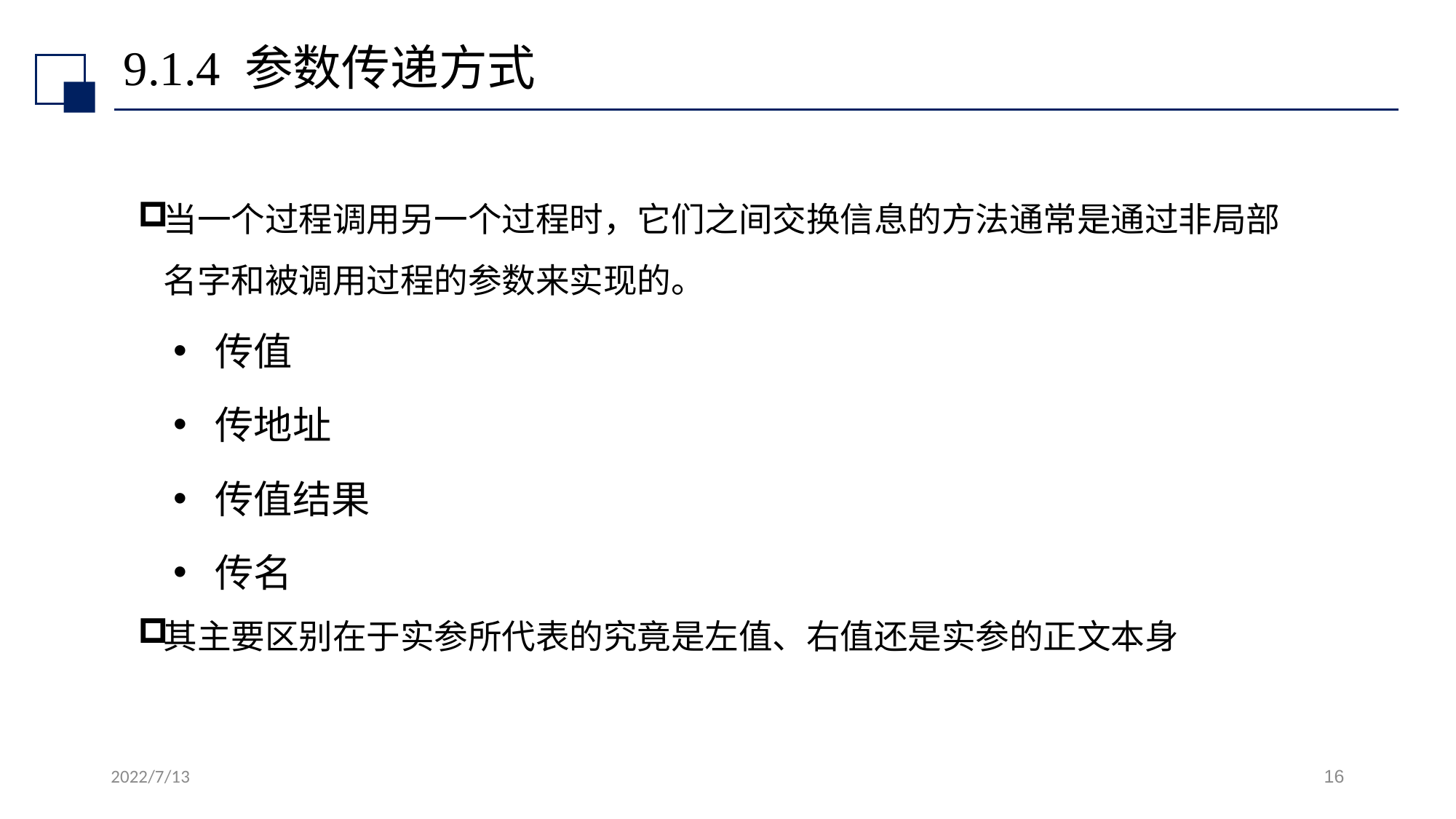

# 9.1.4 参数传递方式
当一个过程调用另一个过程时，它们之间交换信息的方法通常是通过非局部名字和被调用过程的参数来实现的。
传值
传地址
传值结果
传名
其主要区别在于实参所代表的究竟是左值、右值还是实参的正文本身
2022/7/13
16